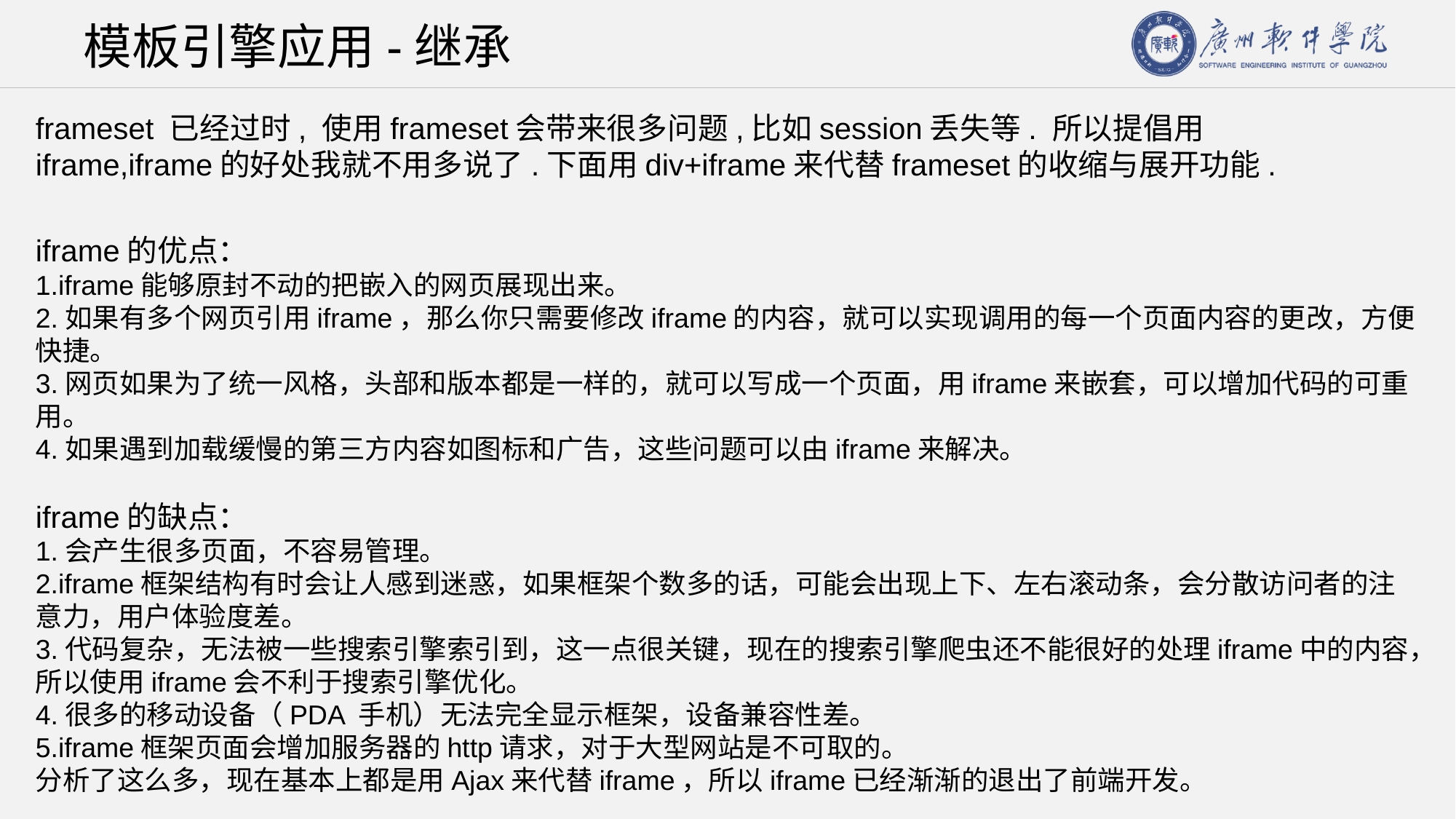

# 模板引擎应用-继承
frameset 已经过时, 使用frameset会带来很多问题,比如session丢失等. 所以提倡用iframe,iframe的好处我就不用多说了.下面用div+iframe来代替frameset的收缩与展开功能.
iframe的优点：
1.iframe能够原封不动的把嵌入的网页展现出来。
2.如果有多个网页引用iframe，那么你只需要修改iframe的内容，就可以实现调用的每一个页面内容的更改，方便快捷。
3.网页如果为了统一风格，头部和版本都是一样的，就可以写成一个页面，用iframe来嵌套，可以增加代码的可重用。
4.如果遇到加载缓慢的第三方内容如图标和广告，这些问题可以由iframe来解决。

iframe的缺点：
1.会产生很多页面，不容易管理。
2.iframe框架结构有时会让人感到迷惑，如果框架个数多的话，可能会出现上下、左右滚动条，会分散访问者的注意力，用户体验度差。
3.代码复杂，无法被一些搜索引擎索引到，这一点很关键，现在的搜索引擎爬虫还不能很好的处理iframe中的内容，所以使用iframe会不利于搜索引擎优化。
4.很多的移动设备（PDA 手机）无法完全显示框架，设备兼容性差。
5.iframe框架页面会增加服务器的http请求，对于大型网站是不可取的。
分析了这么多，现在基本上都是用Ajax来代替iframe，所以iframe已经渐渐的退出了前端开发。